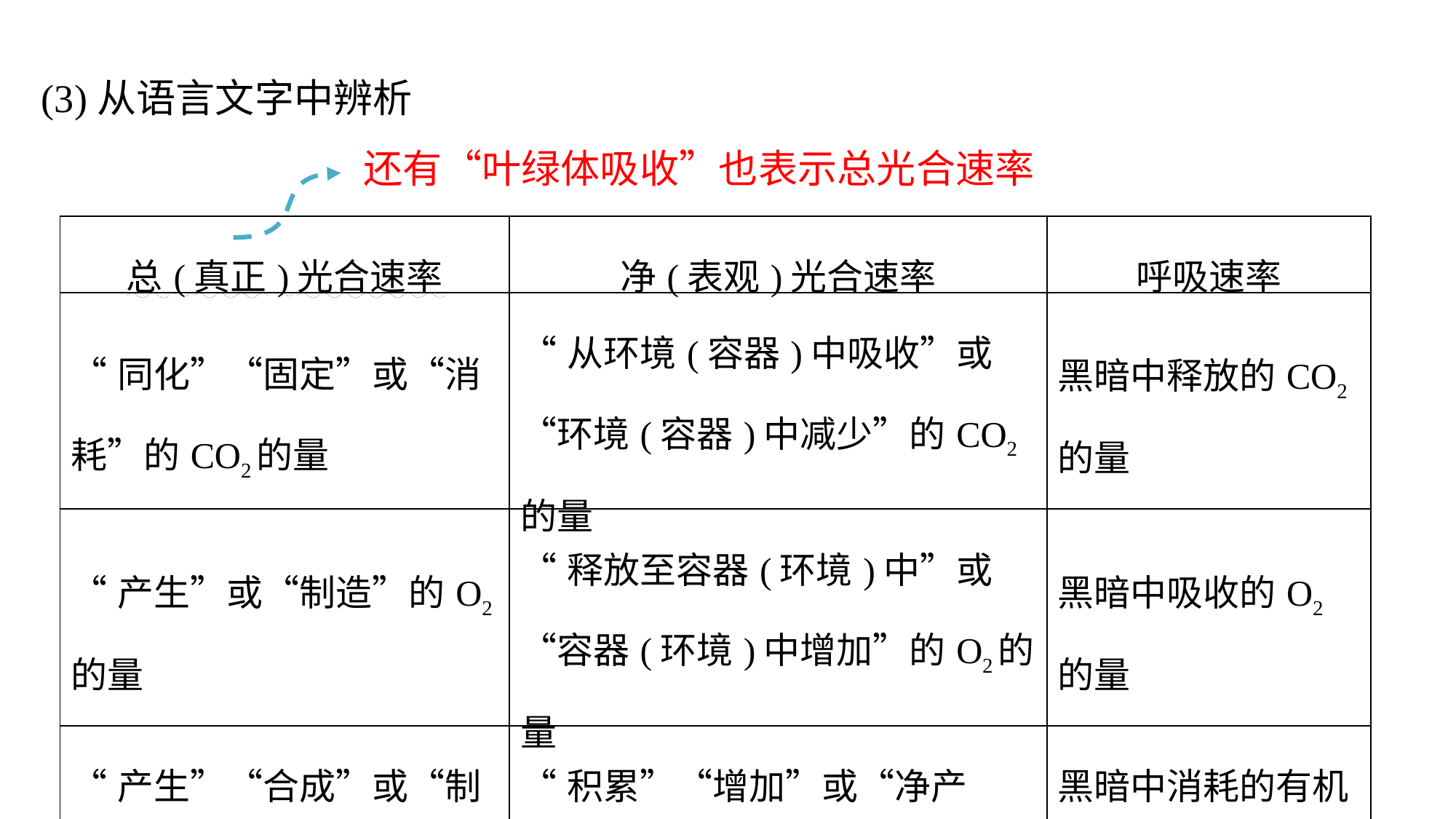

(3)从语言文字中辨析
还有“叶绿体吸收”也表示总光合速率
| 总(真正)光合速率 | 净(表观)光合速率 | 呼吸速率 |
| --- | --- | --- |
| “同化”“固定”或“消耗”的CO2的量 | “从环境(容器)中吸收”或“环境(容器)中减少”的CO2的量 | 黑暗中释放的CO2的量 |
| “产生”或“制造”的O2的量 | “释放至容器(环境)中”或“容器(环境)中增加”的O2的量 | 黑暗中吸收的O2的量 |
| “产生”“合成”或“制造”的有机物的量 | “积累”“增加”或“净产生”的有机物的量 | 黑暗中消耗的有机物的量 |